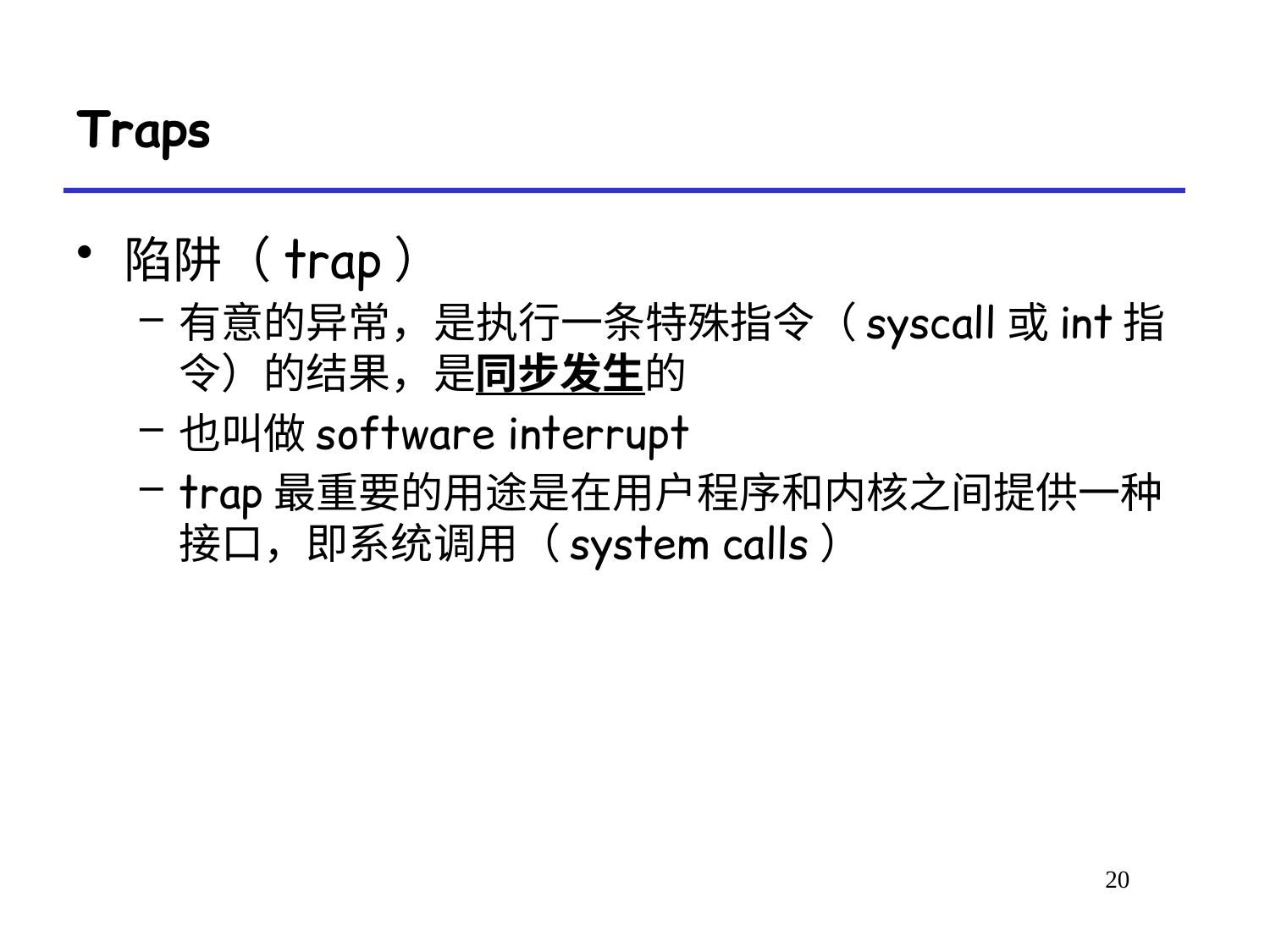

# Traps
陷阱（trap）
有意的异常，是执行一条特殊指令（syscall或int指令）的结果，是同步发生的
也叫做software interrupt
trap最重要的用途是在用户程序和内核之间提供一种接口，即系统调用（system calls）
20